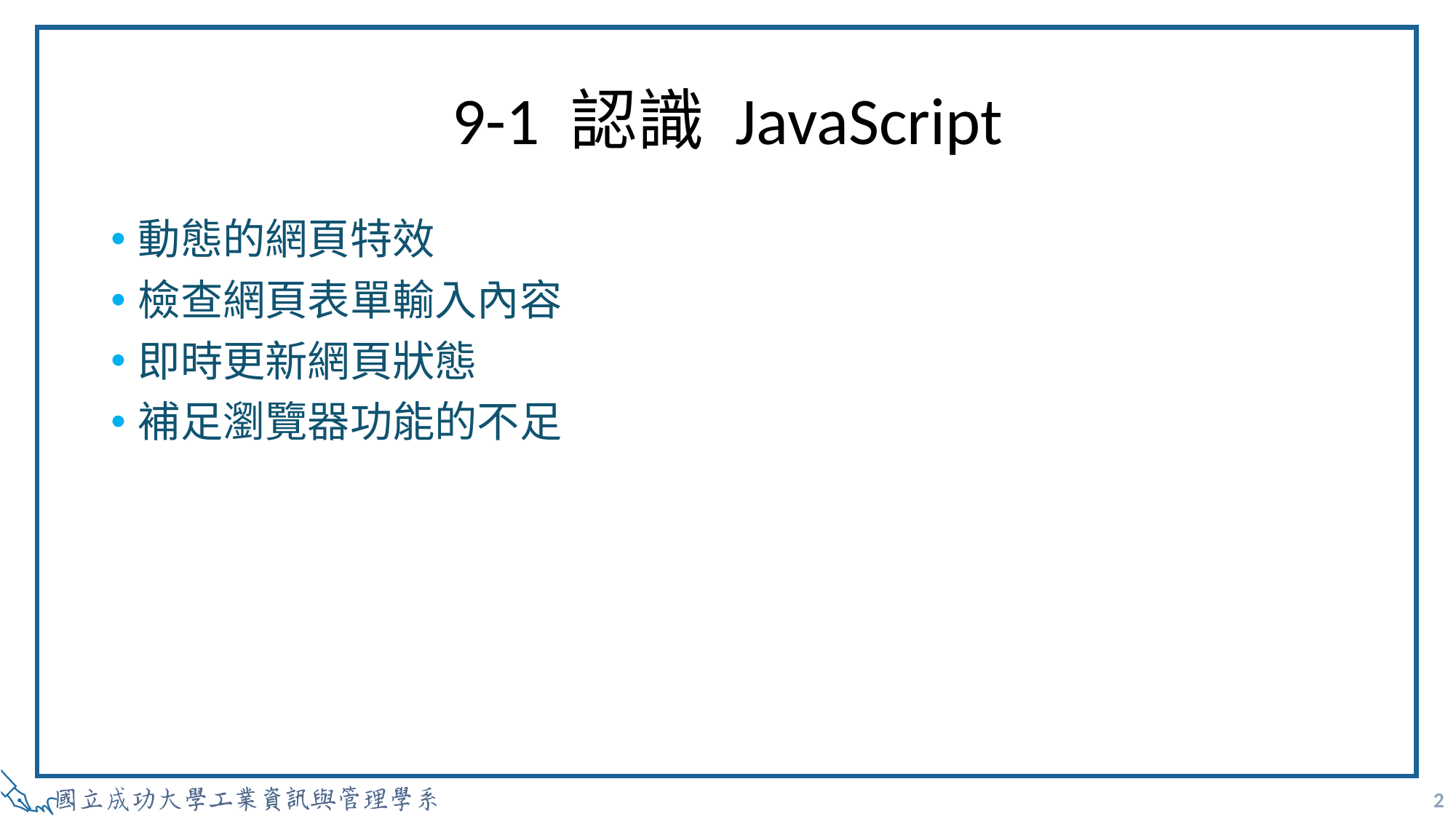

# 9-1 認識 JavaScript
動態的網頁特效
檢查網頁表單輸入內容
即時更新網頁狀態
補足瀏覽器功能的不足
2